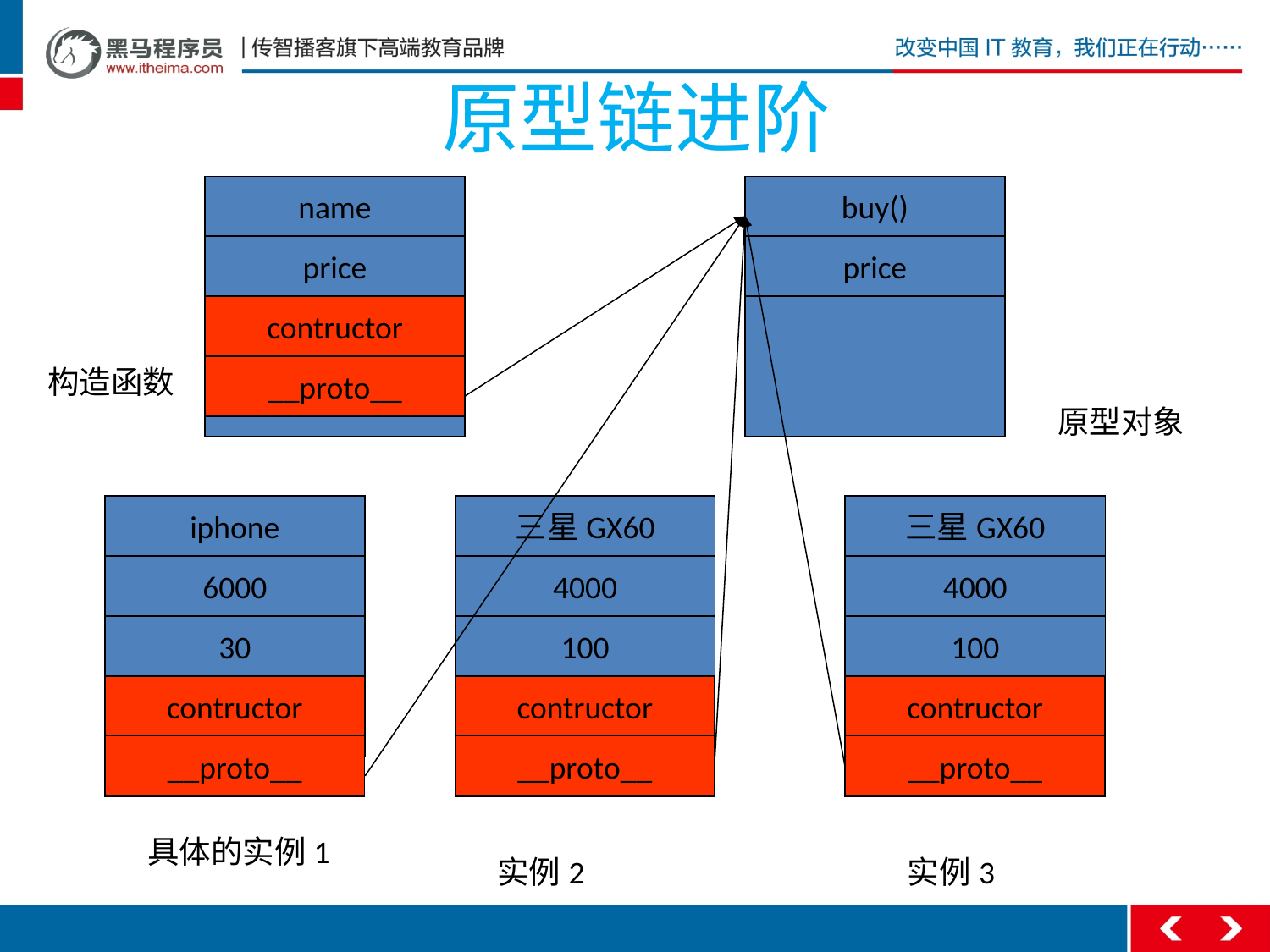

# 原型链进阶

name

buy()

price
price
contructor
构造函数
__proto__
原型对象

iphone
三星GX60

三星GX60
4000
4000
6000
100
100
30
contructor
contructor
contructor
__proto__
__proto__
__proto__
具体的实例1
实例2
实例3